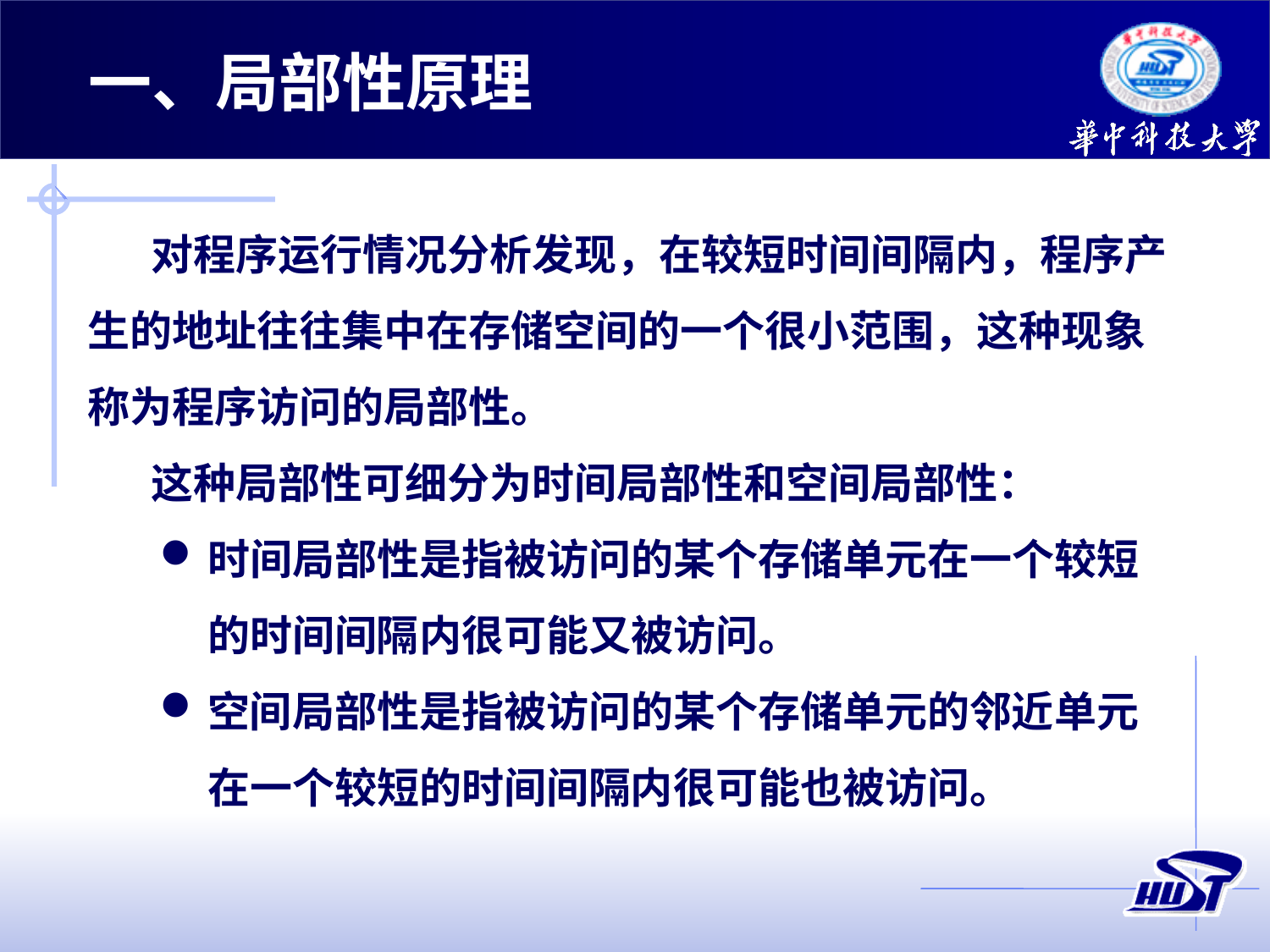

一、局部性原理
对程序运行情况分析发现，在较短时间间隔内，程序产生的地址往往集中在存储空间的一个很小范围，这种现象称为程序访问的局部性。
这种局部性可细分为时间局部性和空间局部性：
时间局部性是指被访问的某个存储单元在一个较短的时间间隔内很可能又被访问。
空间局部性是指被访问的某个存储单元的邻近单元在一个较短的时间间隔内很可能也被访问。